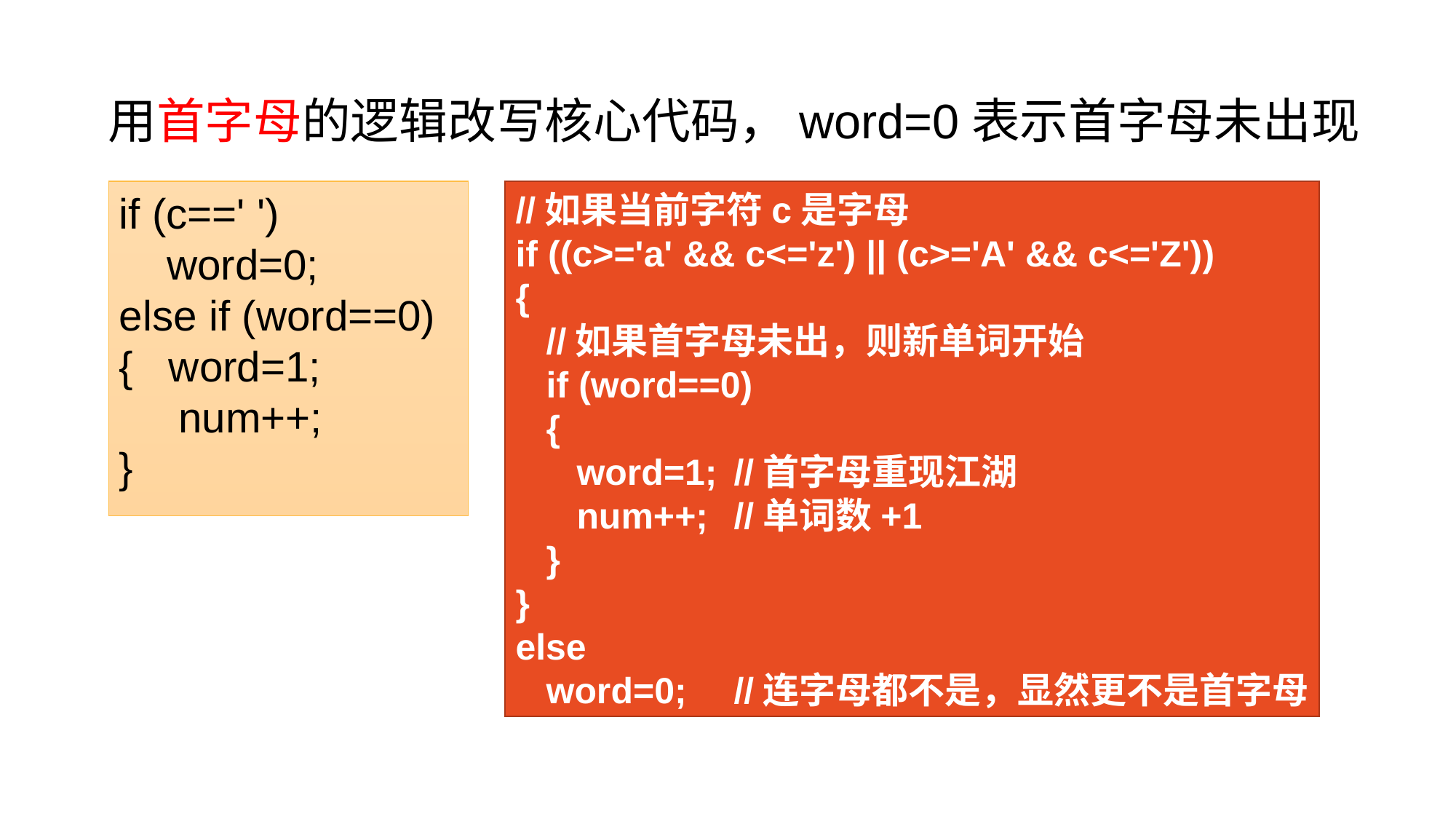

# 用首字母的逻辑改写核心代码，word=0表示首字母未出现
if (c==' ')
    word=0;
else if (word==0)
{   word=1;
     num++;
}
//如果当前字符c是字母
if ((c>='a' && c<='z') || (c>='A' && c<='Z'))
{
   //如果首字母未出，则新单词开始
   if (word==0)
   {
      word=1;	//首字母重现江湖
      num++; 	//单词数+1
   }
}
else
   word=0;	//连字母都不是，显然更不是首字母